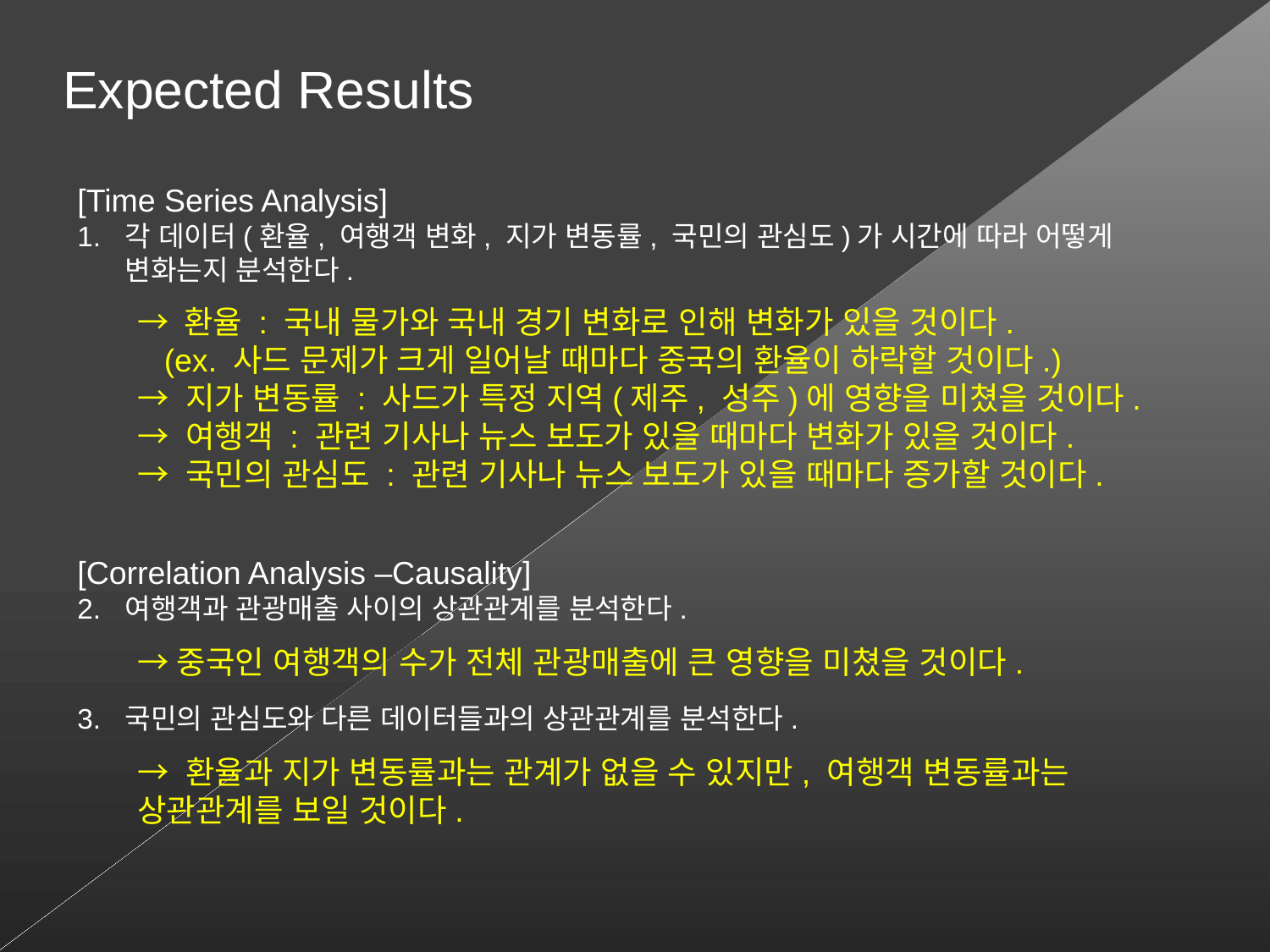

Expected Results

[Time Series Analysis]
각 데이터(환율, 여행객 변화, 지가 변동률, 국민의 관심도)가 시간에 따라 어떻게 변화는지 분석한다.

[Correlation Analysis –Causality]
여행객과 관광매출 사이의 상관관계를 분석한다.

국민의 관심도와 다른 데이터들과의 상관관계를 분석한다.

→ 환율 : 국내 물가와 국내 경기 변화로 인해 변화가 있을 것이다.
   (ex. 사드 문제가 크게 일어날 때마다 중국의 환율이 하락할 것이다.)
→ 지가 변동률 : 사드가 특정 지역(제주, 성주)에 영향을 미쳤을 것이다.
→ 여행객 : 관련 기사나 뉴스 보도가 있을 때마다 변화가 있을 것이다.
→ 국민의 관심도 : 관련 기사나 뉴스 보도가 있을 때마다 증가할 것이다.
→중국인 여행객의 수가 전체 관광매출에 큰 영향을 미쳤을 것이다.
→ 환율과 지가 변동률과는 관계가 없을 수 있지만, 여행객 변동률과는 상관관계를 보일 것이다.